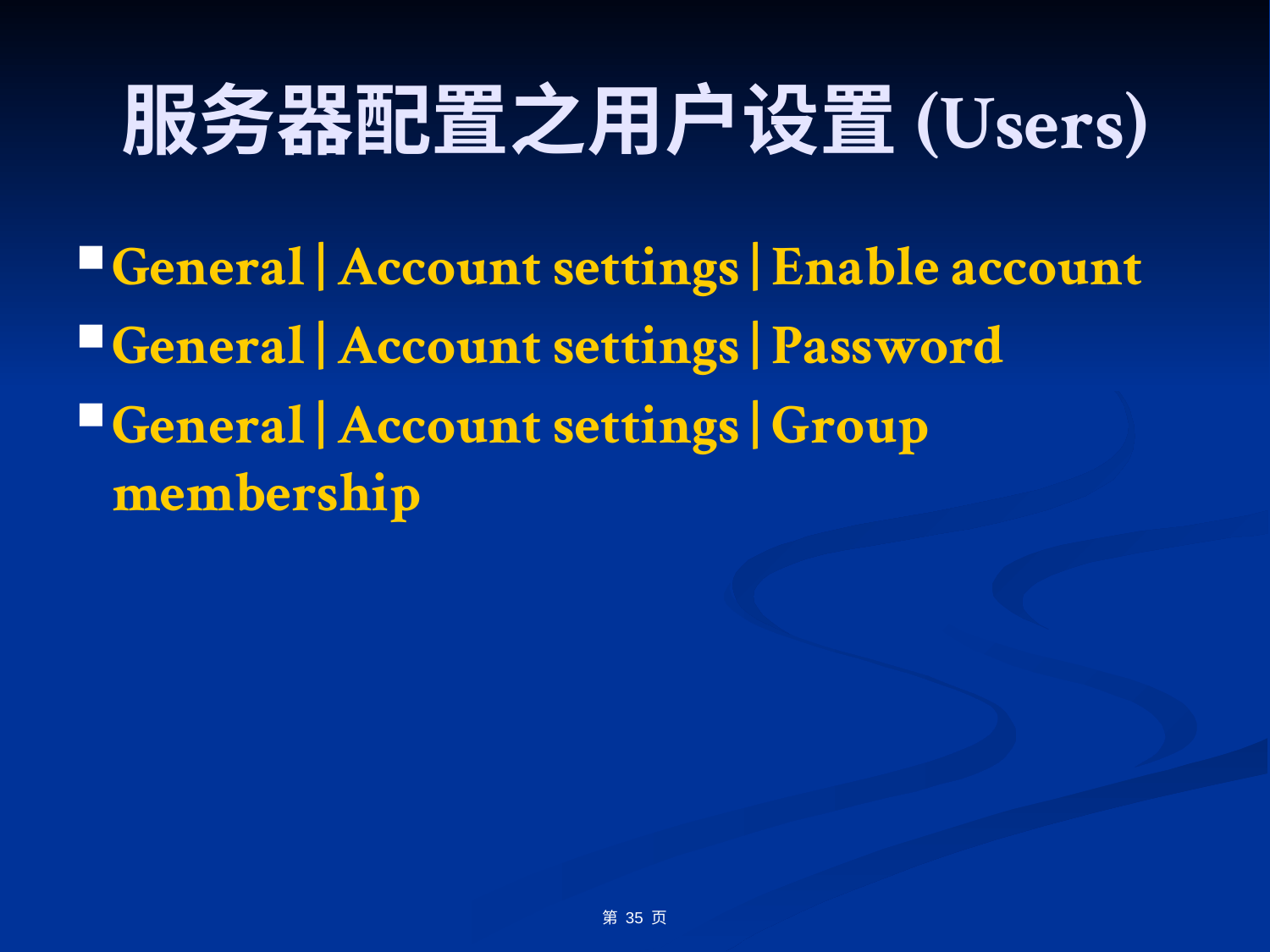

# 服务器配置之用户设置(Users)
General | Account settings | Enable account
General | Account settings | Password
General | Account settings | Group membership
第 35 页